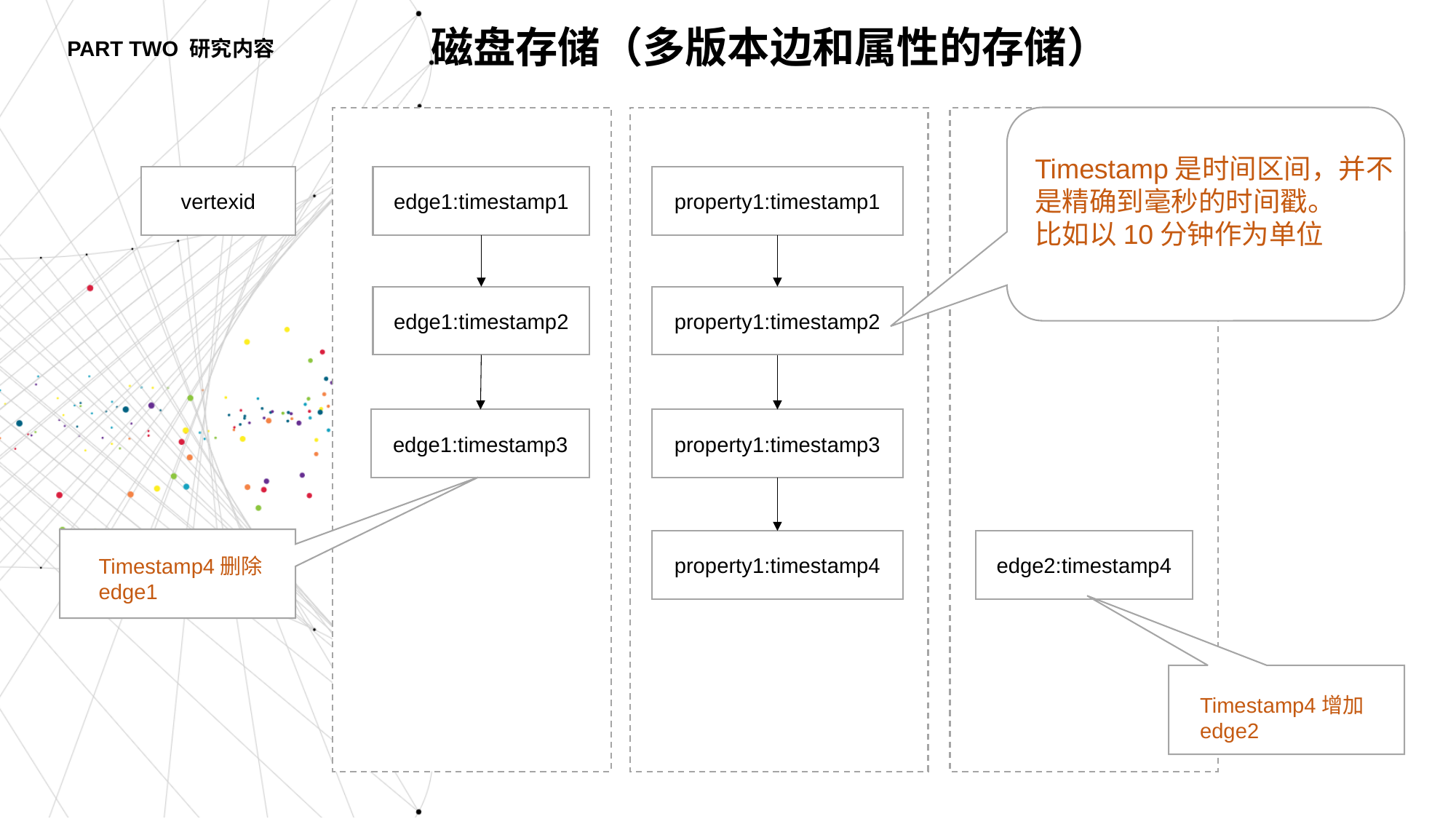

PART TWO 研究内容
磁盘存储（多版本边和属性的存储）

Timestamp是时间区间，并不是精确到毫秒的时间戳。
比如以10分钟作为单位
vertexid
edge1:timestamp1
property1:timestamp1
edge1:timestamp2
property1:timestamp2
edge1:timestamp3
property1:timestamp3

property1:timestamp4
edge2:timestamp4
Timestamp4删除edge1

Timestamp4增加edge2